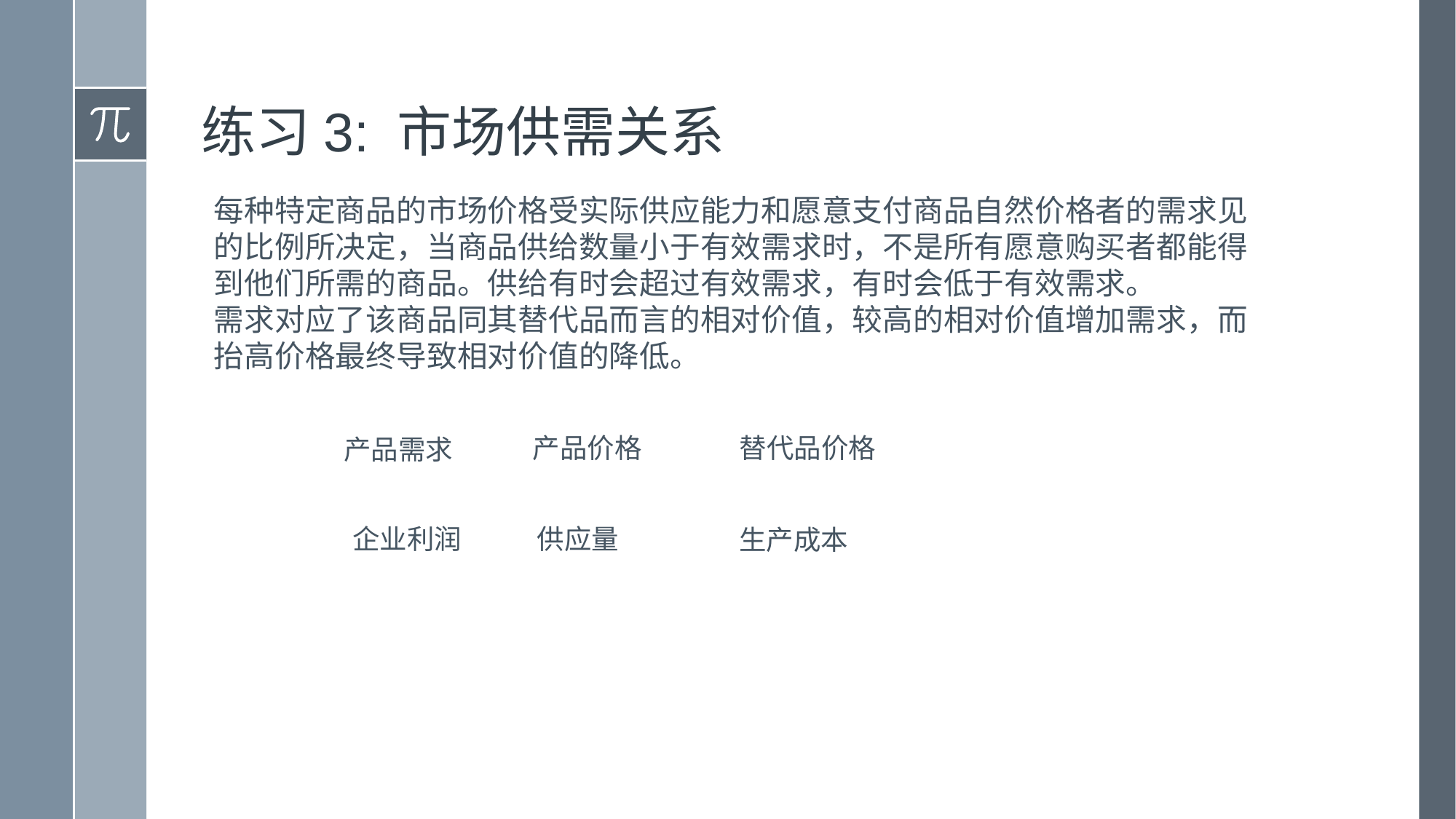

# 练习3: 市场供需关系
每种特定商品的市场价格受实际供应能力和愿意支付商品自然价格者的需求见的比例所决定，当商品供给数量小于有效需求时，不是所有愿意购买者都能得到他们所需的商品。供给有时会超过有效需求，有时会低于有效需求。
需求对应了该商品同其替代品而言的相对价值，较高的相对价值增加需求，而抬高价格最终导致相对价值的降低。
产品价格
替代品价格
产品需求
企业利润
供应量
生产成本